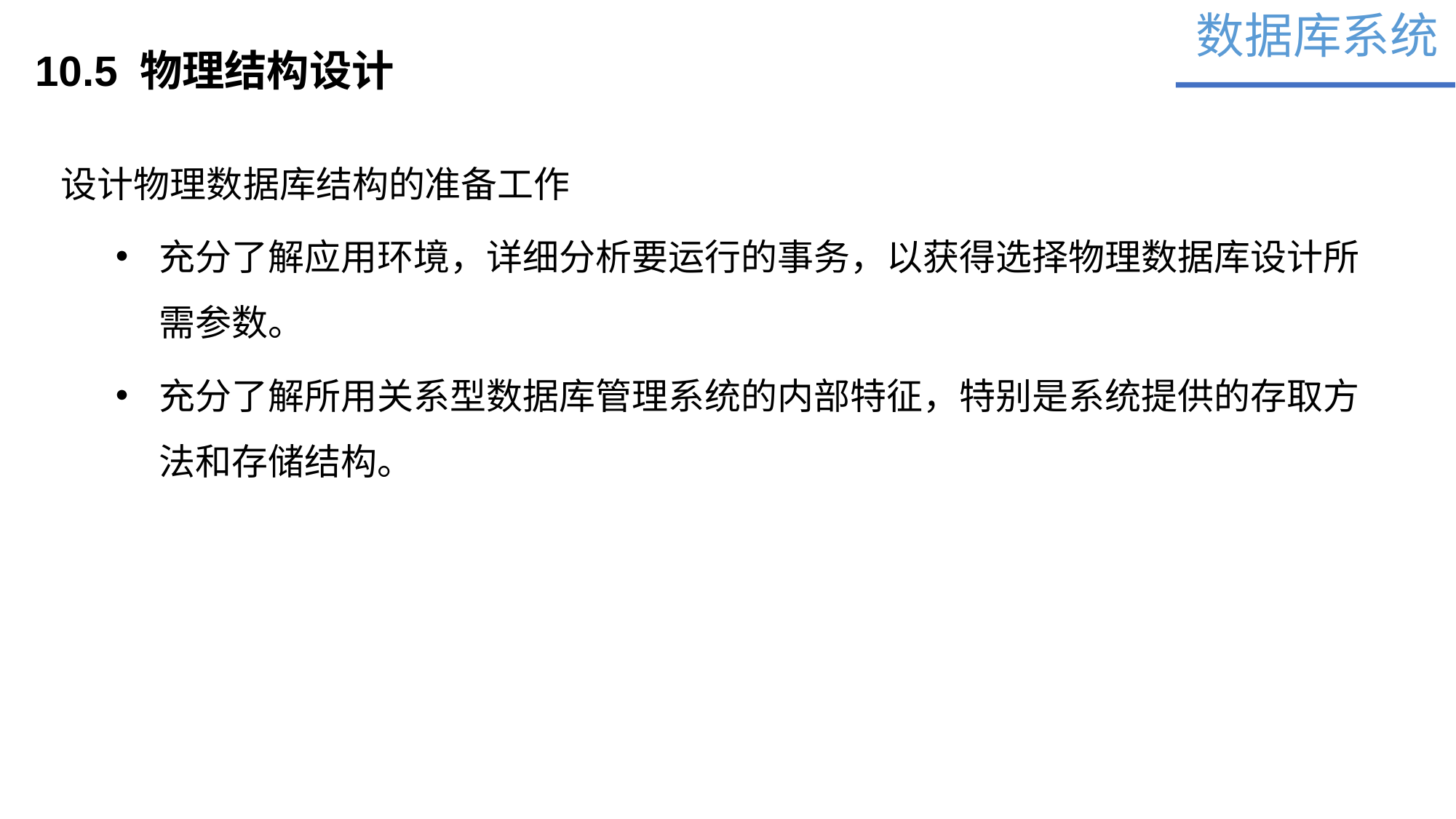

数据库系统
10.5 物理结构设计

设计物理数据库结构的准备工作
充分了解应用环境，详细分析要运行的事务，以获得选择物理数据库设计所需参数。
充分了解所用关系型数据库管理系统的内部特征，特别是系统提供的存取方法和存储结构。